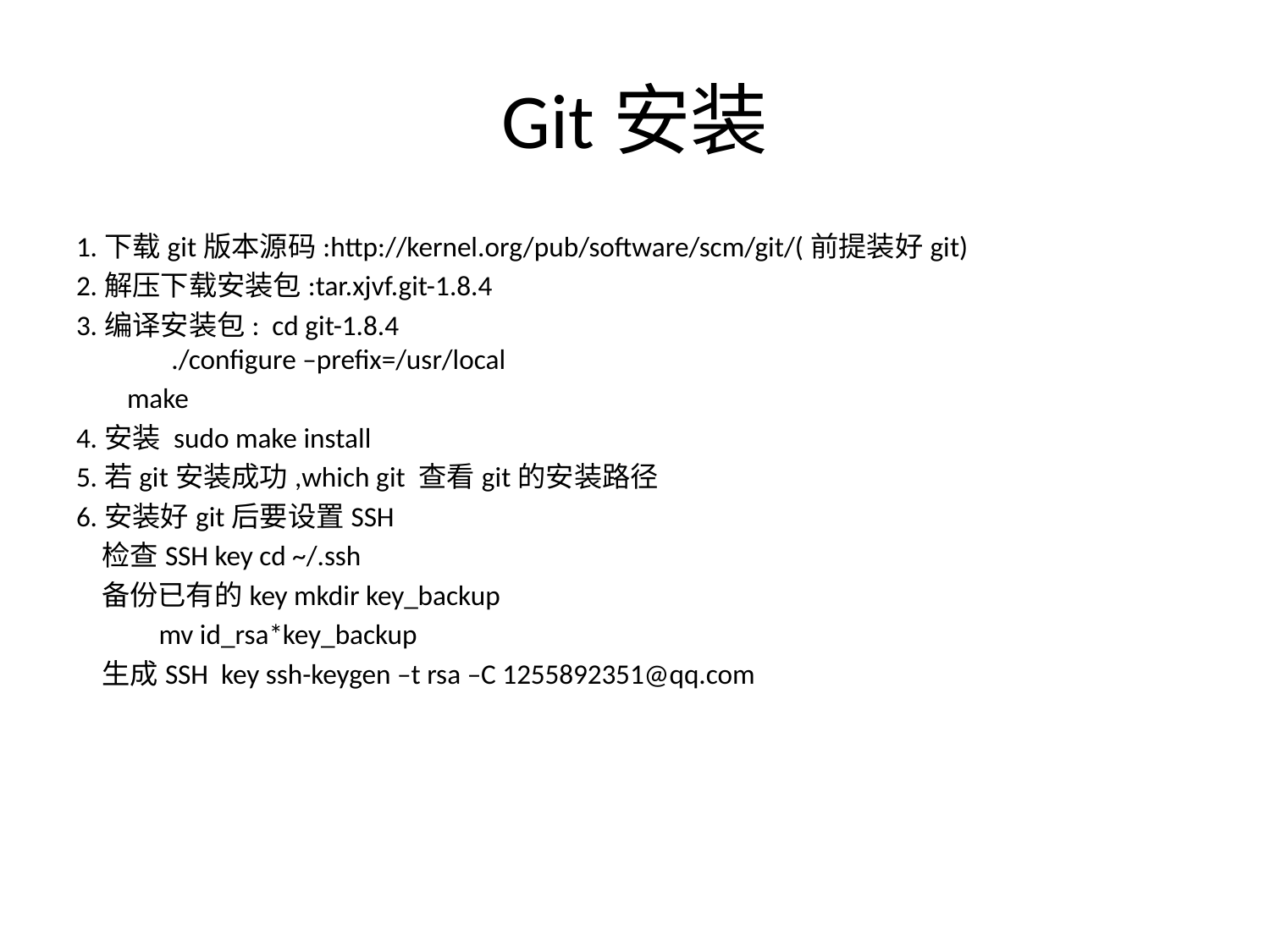

# Git安装
1.下载git版本源码:http://kernel.org/pub/software/scm/git/(前提装好git)
2.解压下载安装包:tar.xjvf.git-1.8.4
3.编译安装包:  cd git-1.8.4
               ./configure –prefix=/usr/local
        make
4.安装 sudo make install
5.若git安装成功,which git 查看git的安装路径
6.安装好git后要设置SSH
   检查SSH key cd ~/.ssh
   备份已有的key mkdir key_backup
             mv id_rsa*key_backup
   生成SSH  key ssh-keygen –t rsa –C 1255892351@qq.com